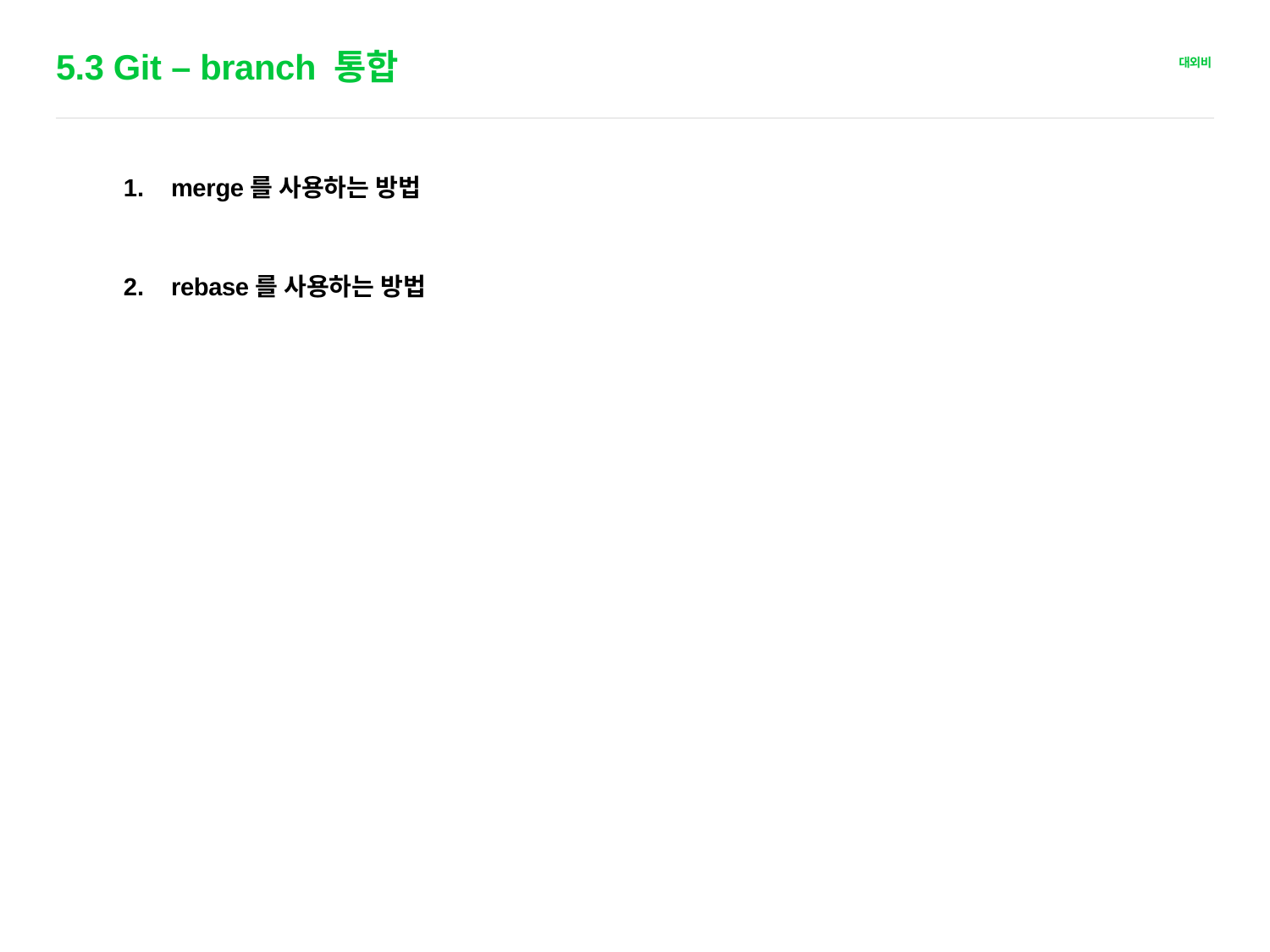

# 5.3 Git – branch 통합
merge를 사용하는 방법

rebase를 사용하는 방법